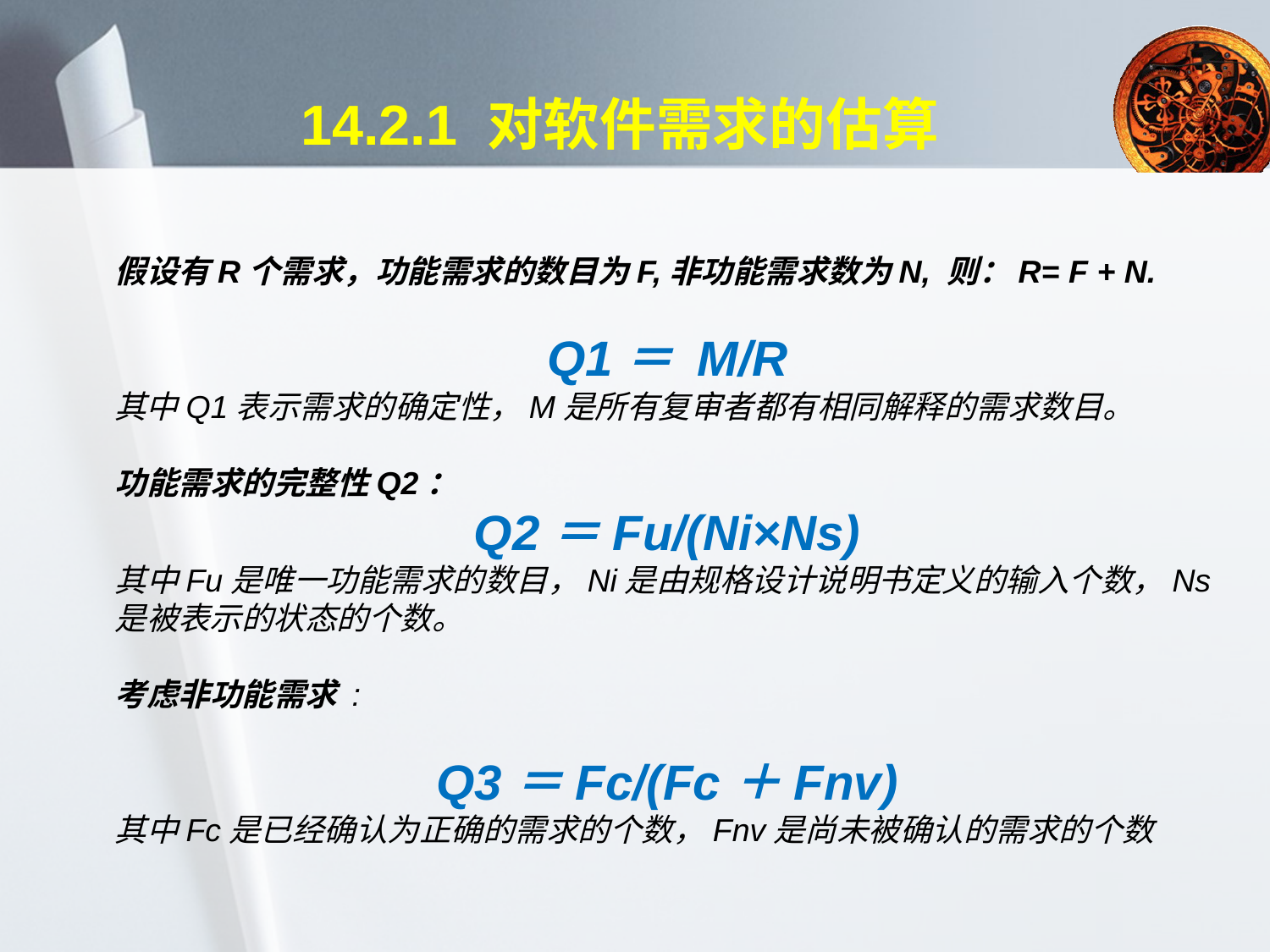

# 14.2.1 对软件需求的估算
假设有R个需求，功能需求的数目为F,非功能需求数为N, 则：R= F + N.

Q1＝ M/R
其中Q1表示需求的确定性，M是所有复审者都有相同解释的需求数目。

功能需求的完整性Q2：
Q2＝Fu/(Ni×Ns)
其中Fu是唯一功能需求的数目，Ni是由规格设计说明书定义的输入个数，Ns是被表示的状态的个数。

考虑非功能需求 :

Q3＝Fc/(Fc＋Fnv)
其中Fc是已经确认为正确的需求的个数，Fnv是尚未被确认的需求的个数